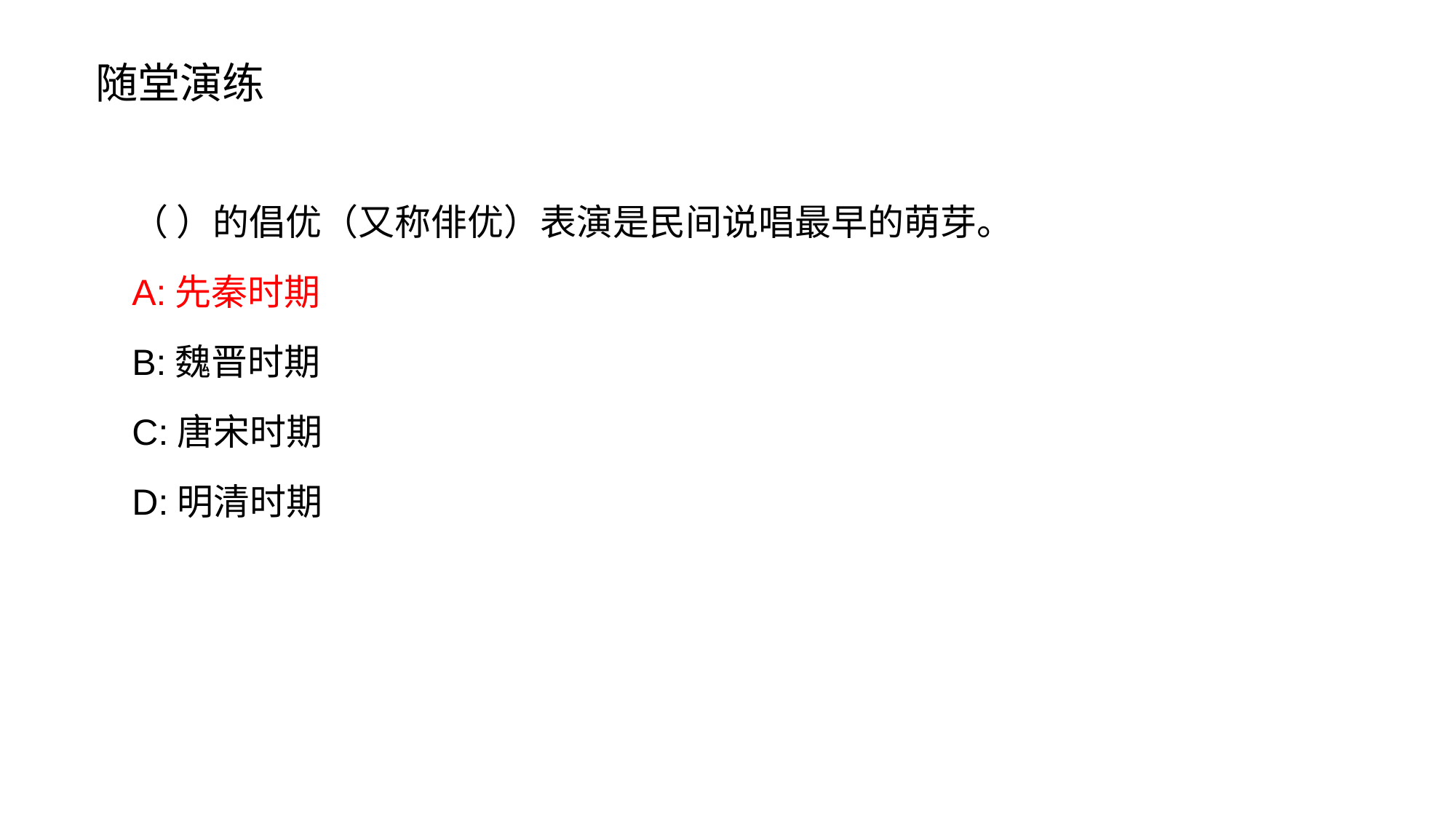

随堂演练
（ ）的倡优（又称俳优）表演是民间说唱最早的萌芽。
A:先秦时期
B:魏晋时期
C:唐宋时期
D:明清时期